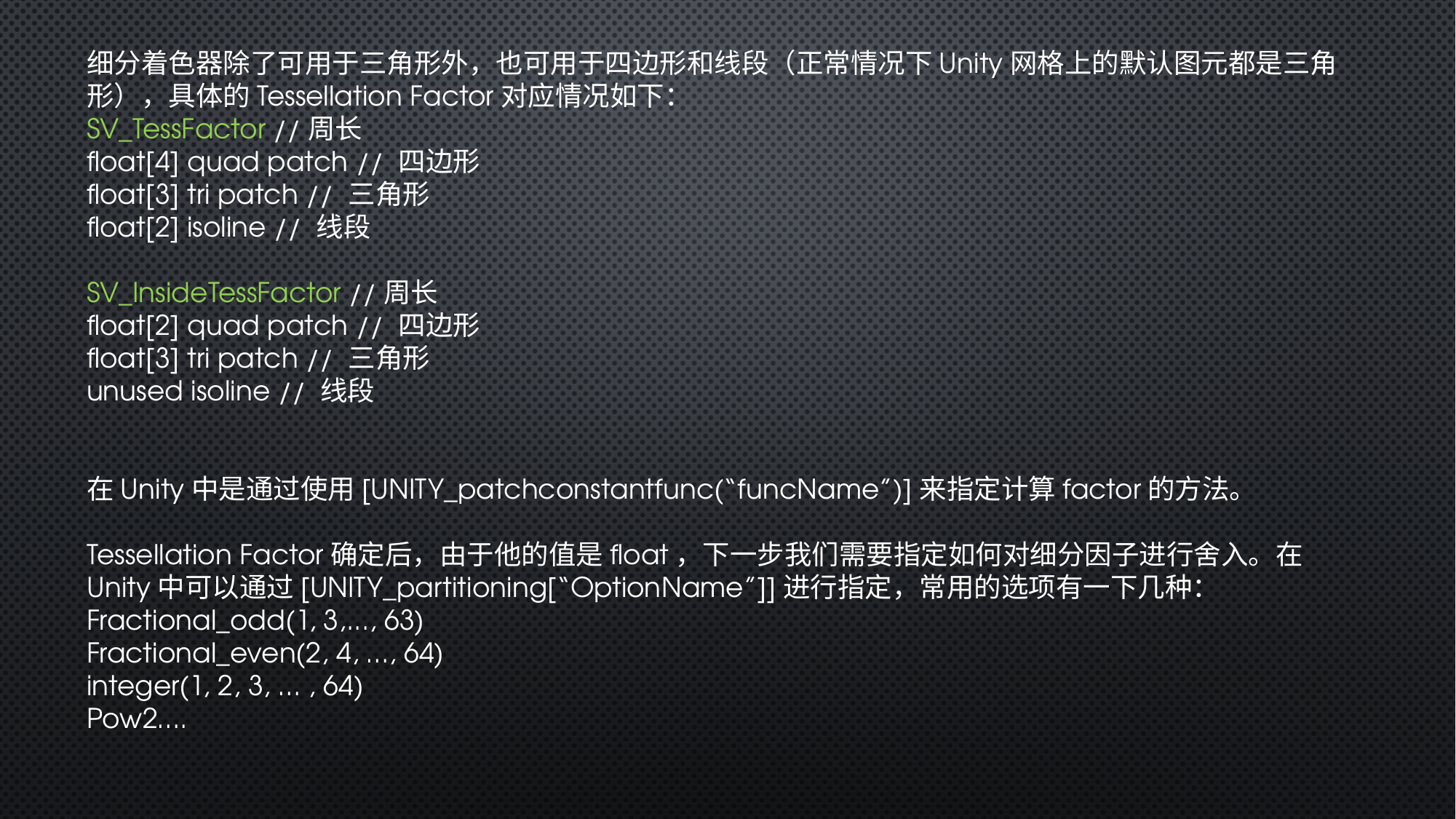

细分着色器除了可用于三角形外，也可用于四边形和线段（正常情况下Unity网格上的默认图元都是三角形），具体的Tessellation Factor对应情况如下：
SV_TessFactor //周长
float[4] quad patch // 四边形
float[3] tri patch // 三角形
float[2] isoline // 线段

SV_InsideTessFactor //周长
float[2] quad patch // 四边形
float[3] tri patch // 三角形
unused isoline // 线段

在Unity中是通过使用[UNITY_patchconstantfunc(“funcName”)]来指定计算factor的方法。

Tessellation Factor确定后，由于他的值是float，下一步我们需要指定如何对细分因子进行舍入。在Unity中可以通过[UNITY_partitioning[“OptionName”]]进行指定，常用的选项有一下几种：
Fractional_odd(1, 3,..., 63)
Fractional_even(2, 4, …, 64)
integer(1, 2, 3, … , 64)
Pow2….